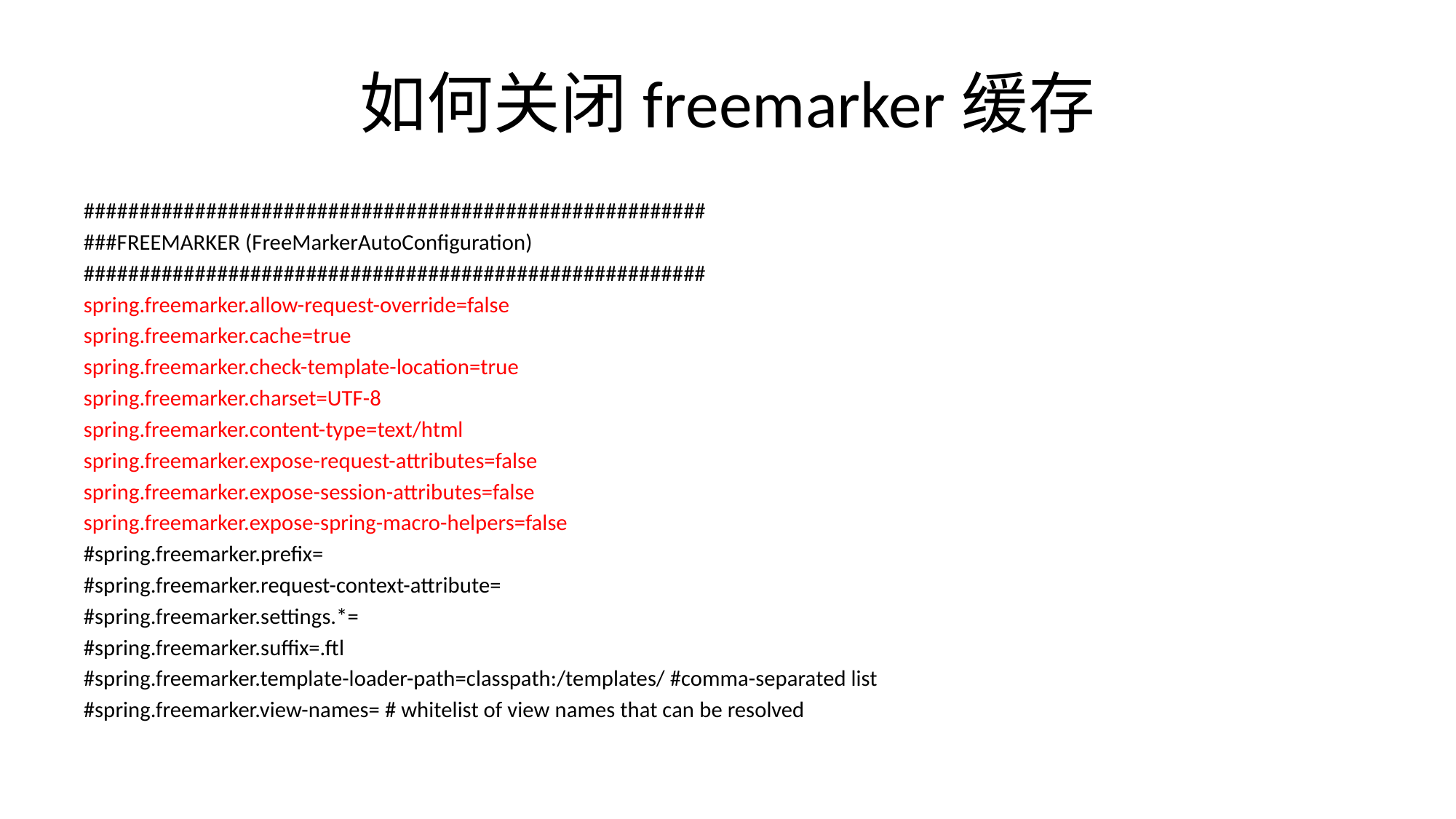

# 如何关闭freemarker缓存
########################################################
###FREEMARKER (FreeMarkerAutoConfiguration)
########################################################
spring.freemarker.allow-request-override=false
spring.freemarker.cache=true
spring.freemarker.check-template-location=true
spring.freemarker.charset=UTF-8
spring.freemarker.content-type=text/html
spring.freemarker.expose-request-attributes=false
spring.freemarker.expose-session-attributes=false
spring.freemarker.expose-spring-macro-helpers=false
#spring.freemarker.prefix=
#spring.freemarker.request-context-attribute=
#spring.freemarker.settings.*=
#spring.freemarker.suffix=.ftl
#spring.freemarker.template-loader-path=classpath:/templates/ #comma-separated list
#spring.freemarker.view-names= # whitelist of view names that can be resolved